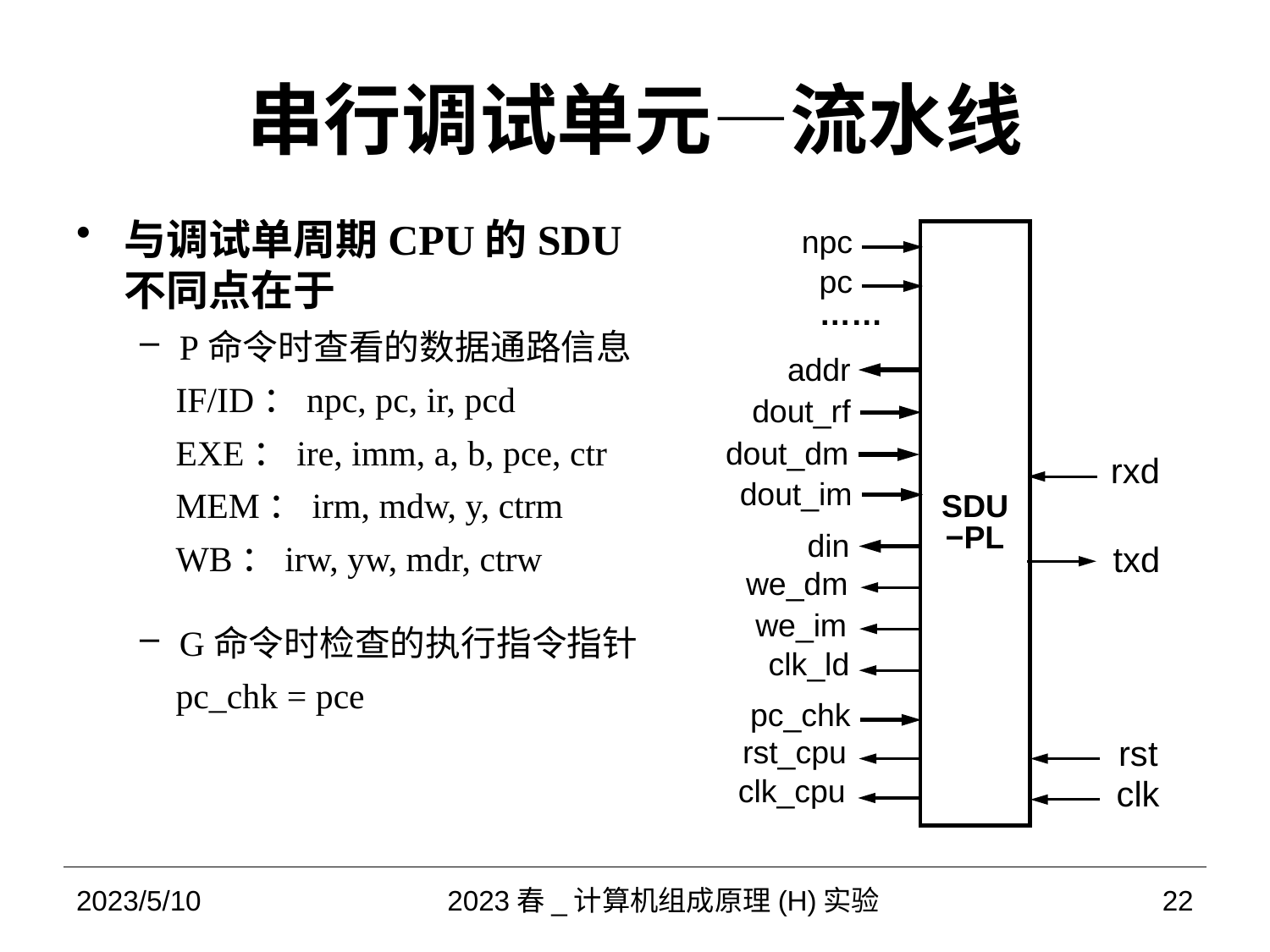

# 串行调试单元—流水线
与调试单周期CPU的SDU不同点在于
P命令时查看的数据通路信息
IF/ID：npc, pc, ir, pcd
EXE：ire, imm, a, b, pce, ctr
MEM：irm, mdw, y, ctrm
WB：irw, yw, mdr, ctrw
G命令时检查的执行指令指针
pc_chk = pce

SDU
−PL
npc
pc
……
addr
dout_rf
dout_dm
rxd
dout_im
din
txd
we_dm
we_im
clk_ld
pc_chk
rst
rst_cpu
clk
clk_cpu
2023/5/10
2023春_计算机组成原理(H)实验
22